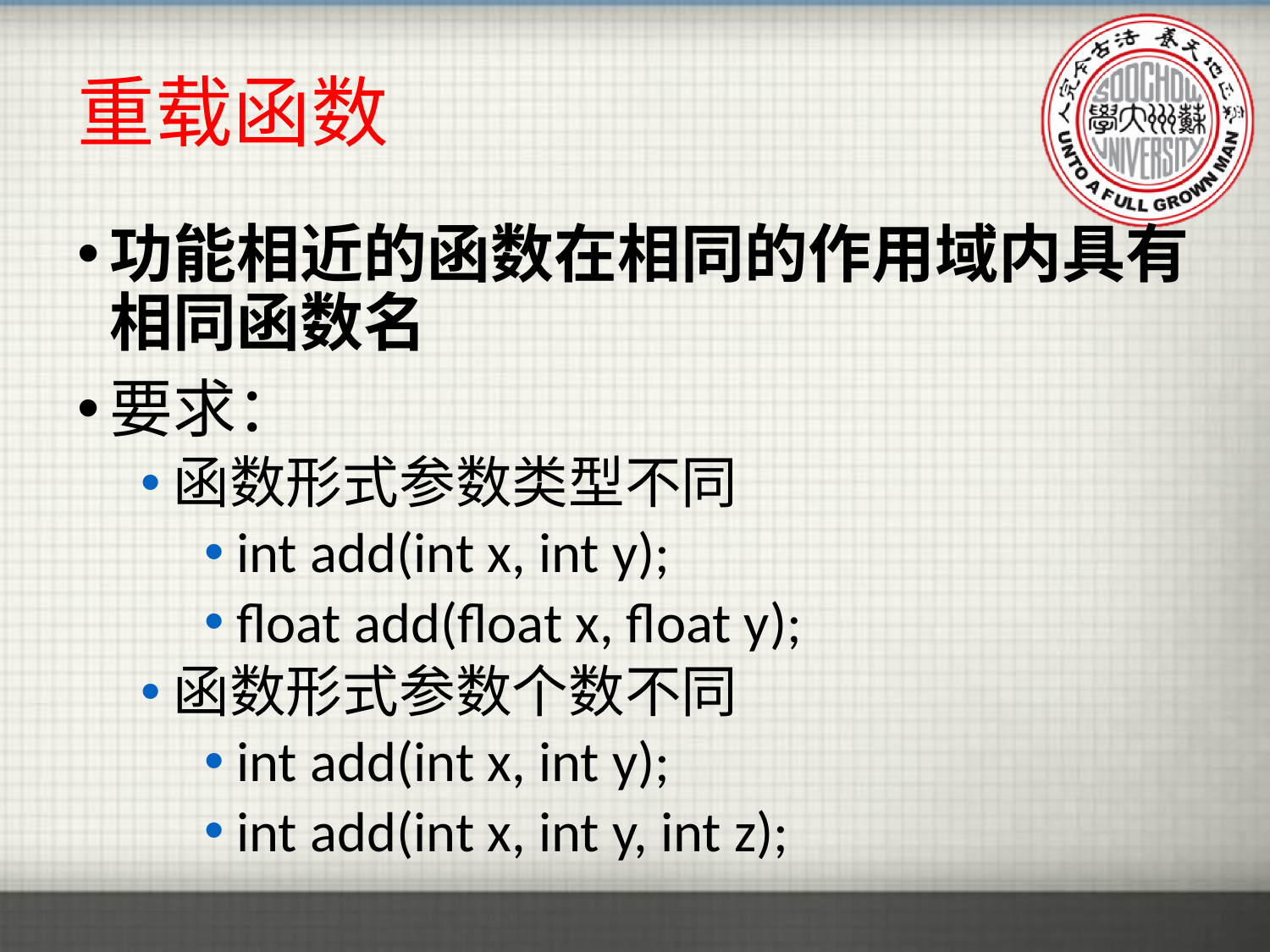

# 重载函数
功能相近的函数在相同的作用域内具有相同函数名
要求：
函数形式参数类型不同
int add(int x, int y);
float add(float x, float y);
函数形式参数个数不同
int add(int x, int y);
int add(int x, int y, int z);